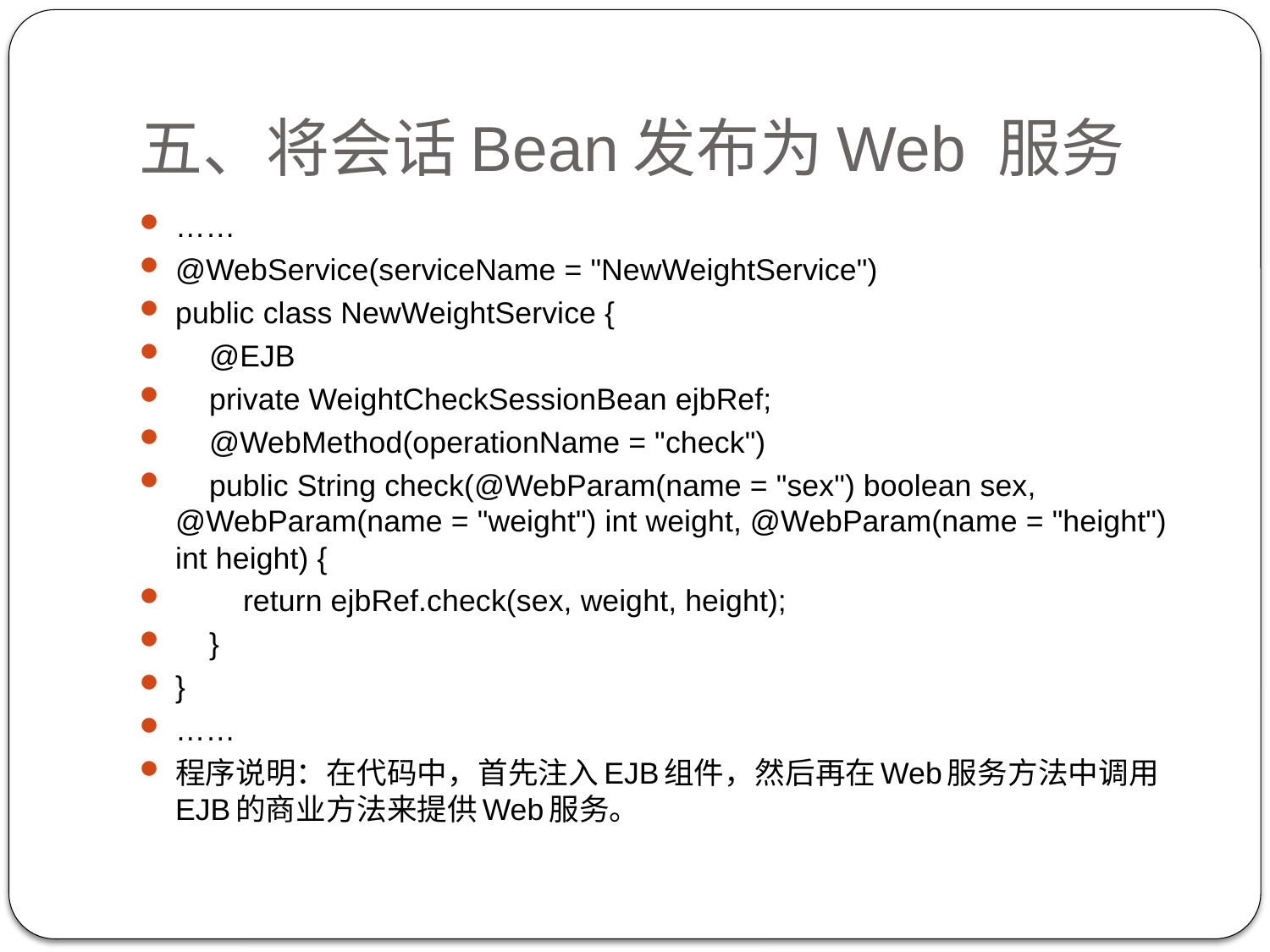

# 五、将会话Bean发布为Web 服务
……
@WebService(serviceName = "NewWeightService")
public class NewWeightService {
    @EJB
    private WeightCheckSessionBean ejbRef;
    @WebMethod(operationName = "check")
    public String check(@WebParam(name = "sex") boolean sex, @WebParam(name = "weight") int weight, @WebParam(name = "height") int height) {
        return ejbRef.check(sex, weight, height);
    }
}
……
程序说明：在代码中，首先注入EJB组件，然后再在Web服务方法中调用EJB的商业方法来提供Web服务。